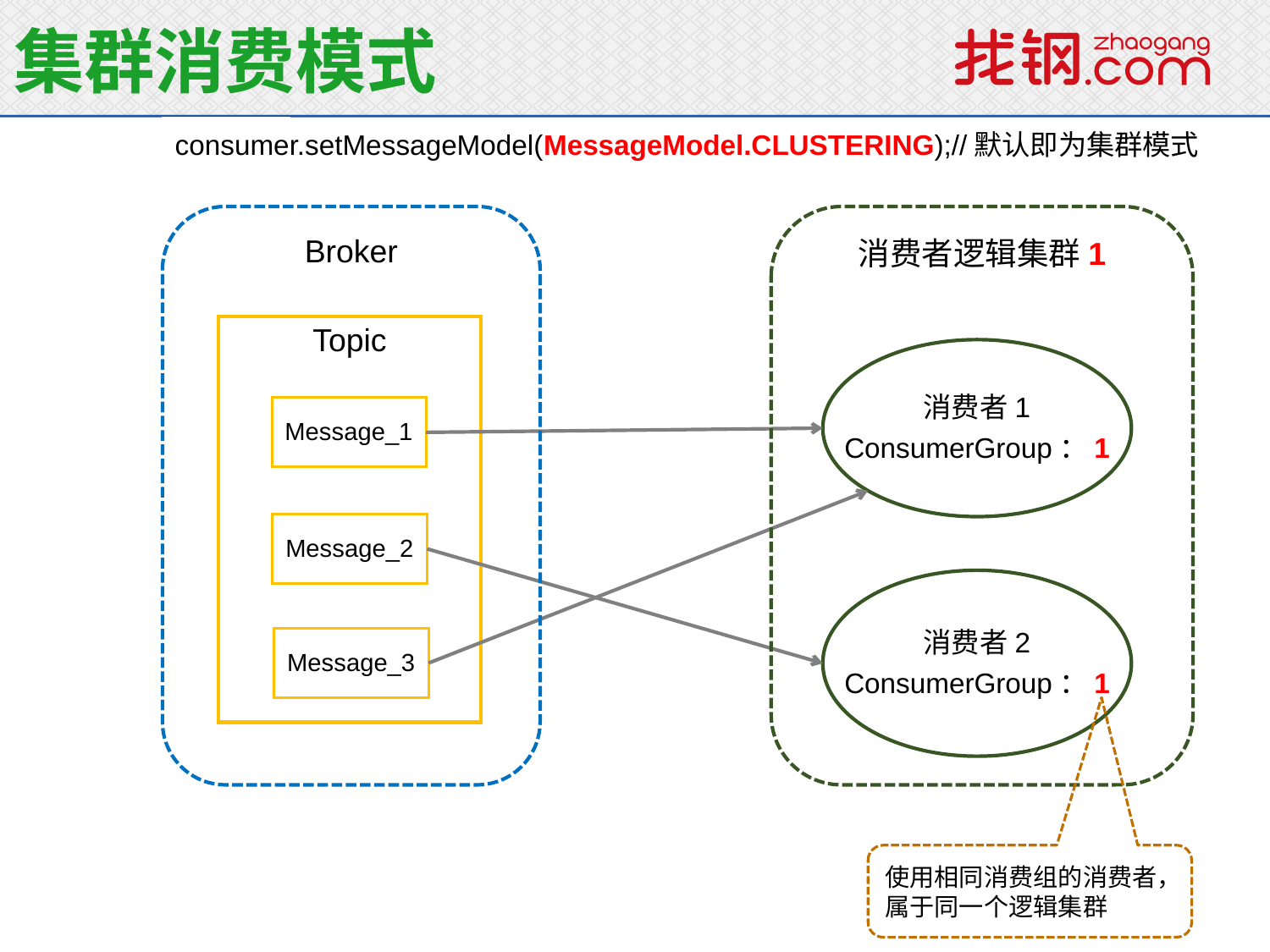

集群消费模式
consumer.setMessageModel(MessageModel.CLUSTERING);//默认即为集群模式
Broker
消费者逻辑集群1
Topic
消费者1
ConsumerGroup：1
Message_1
Message_2
消费者2
ConsumerGroup：1
Message_3
使用相同消费组的消费者，属于同一个逻辑集群